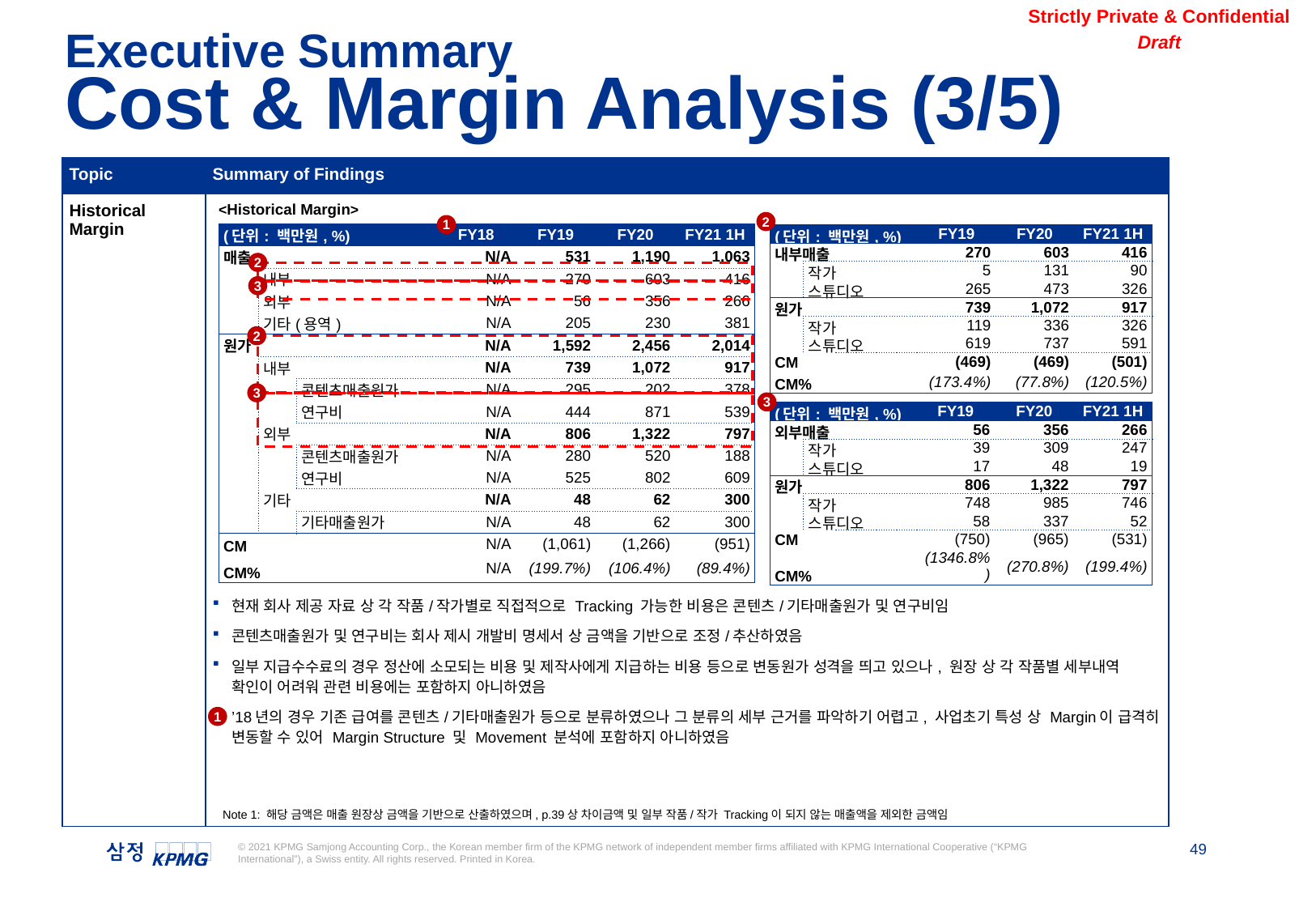

Executive Summary
Cost & Margin Analysis (3/5)
| Topic | Summary of Findings |
| --- | --- |
| Historical Margin | 현재 회사 제공 자료 상 각 작품/작가별로 직접적으로 Tracking 가능한 비용은 콘텐츠/기타매출원가 및 연구비임 콘텐츠매출원가 및 연구비는 회사 제시 개발비 명세서 상 금액을 기반으로 조정/추산하였음 일부 지급수수료의 경우 정산에 소모되는 비용 및 제작사에게 지급하는 비용 등으로 변동원가 성격을 띄고 있으나, 원장 상 각 작품별 세부내역 확인이 어려워 관련 비용에는 포함하지 아니하였음 ’18년의 경우 기존 급여를 콘텐츠/기타매출원가 등으로 분류하였으나 그 분류의 세부 근거를 파악하기 어렵고, 사업초기 특성 상 Margin이 급격히 변동할 수 있어 Margin Structure 및 Movement 분석에 포함하지 아니하였음 |
<Historical Margin>
2
1
| (단위: 백만원, %) |  |  |  | FY18 | FY19 | FY20 | FY21 1H |
| --- | --- | --- | --- | --- | --- | --- | --- |
| 매출1 |  |  |  | N/A | 531 | 1,190 | 1,063 |
|  | 내부 |  |  | N/A | 270 | 603 | 416 |
|  | 외부 |  |  | N/A | 56 | 356 | 266 |
|  | 기타(용역) |  |  | N/A | 205 | 230 | 381 |
| 원가 |  |  |  | N/A | 1,592 | 2,456 | 2,014 |
|  | 내부 |  |  | N/A | 739 | 1,072 | 917 |
|  |  | 콘텐츠매출원가 | 컨텐츠매출원가 | N/A | 295 | 202 | 378 |
|  |  | 연구비 | 연구비 | N/A | 444 | 871 | 539 |
|  | 외부 |  |  | N/A | 806 | 1,322 | 797 |
|  |  | 콘텐츠매출원가 | 컨텐츠매출원가 | N/A | 280 | 520 | 188 |
|  |  | 연구비 | 연구비 | N/A | 525 | 802 | 609 |
|  | 기타 |  |  | N/A | 48 | 62 | 300 |
|  |  | 기타매출원가 | 기타매출원가 | N/A | 48 | 62 | 300 |
| CM |  |  |  | N/A | (1,061) | (1,266) | (951) |
| CM% |  |  |  | N/A | (199.7%) | (106.4%) | (89.4%) |
| (단위: 백만원, %) |  |  |  | FY19 | FY20 | FY21 1H |
| --- | --- | --- | --- | --- | --- | --- |
| 내부매출 |  |  |  | 270 | 603 | 416 |
|  | 작가 |  |  | 5 | 131 | 90 |
|  | 스튜디오 |  |  | 265 | 473 | 326 |
| 원가 |  |  |  | 739 | 1,072 | 917 |
|  | 작가 |  |  | 119 | 336 | 326 |
|  | 스튜디오 |  |  | 619 | 737 | 591 |
| CM |  |  |  | (469) | (469) | (501) |
| CM% |  |  |  | (173.4%) | (77.8%) | (120.5%) |
2

3

2

3
3

| (단위: 백만원, %) |  |  |  | FY19 | FY20 | FY21 1H |
| --- | --- | --- | --- | --- | --- | --- |
| 외부매출 |  |  |  | 56 | 356 | 266 |
|  | 작가 |  |  | 39 | 309 | 247 |
|  | 스튜디오 |  |  | 17 | 48 | 19 |
| 원가 |  |  |  | 806 | 1,322 | 797 |
|  | 작가 |  |  | 748 | 985 | 746 |
|  | 스튜디오 |  |  | 58 | 337 | 52 |
| CM |  |  |  | (750) | (965) | (531) |
| CM% |  |  |  | (1346.8%) | (270.8%) | (199.4%) |
1
Note 1: 해당 금액은 매출 원장상 금액을 기반으로 산출하였으며, p.39상 차이금액 및 일부 작품/작가 Tracking이 되지 않는 매출액을 제외한 금액임